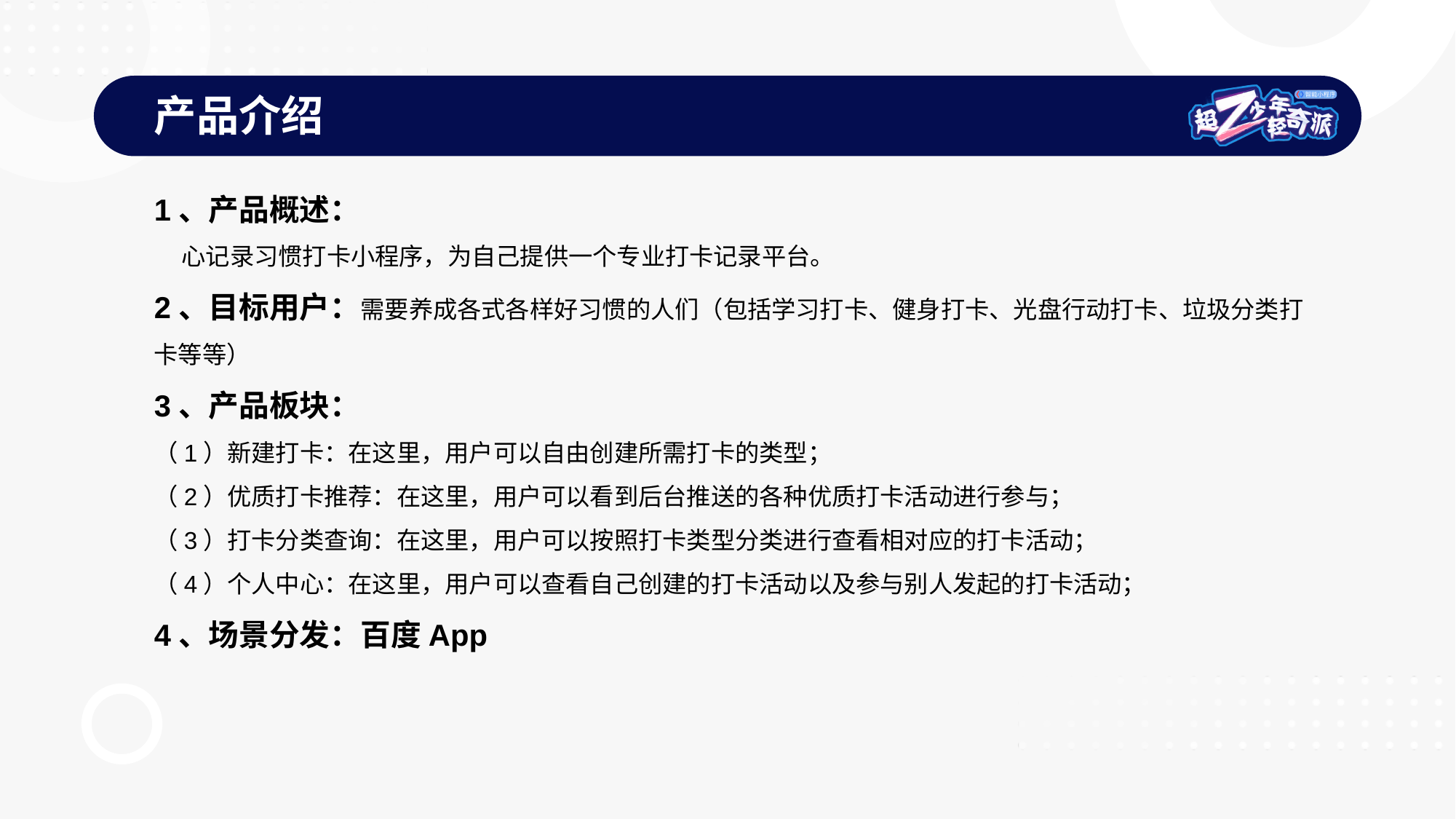

产品介绍
1、产品概述：
    心记录习惯打卡小程序，为自己提供一个专业打卡记录平台。
2、目标用户：需要养成各式各样好习惯的人们（包括学习打卡、健身打卡、光盘行动打卡、垃圾分类打卡等等）
3、产品板块：
（1）新建打卡：在这里，用户可以自由创建所需打卡的类型；
（2）优质打卡推荐：在这里，用户可以看到后台推送的各种优质打卡活动进行参与；
（3）打卡分类查询：在这里，用户可以按照打卡类型分类进行查看相对应的打卡活动；
（4）个人中心：在这里，用户可以查看自己创建的打卡活动以及参与别人发起的打卡活动；
4、场景分发：百度App